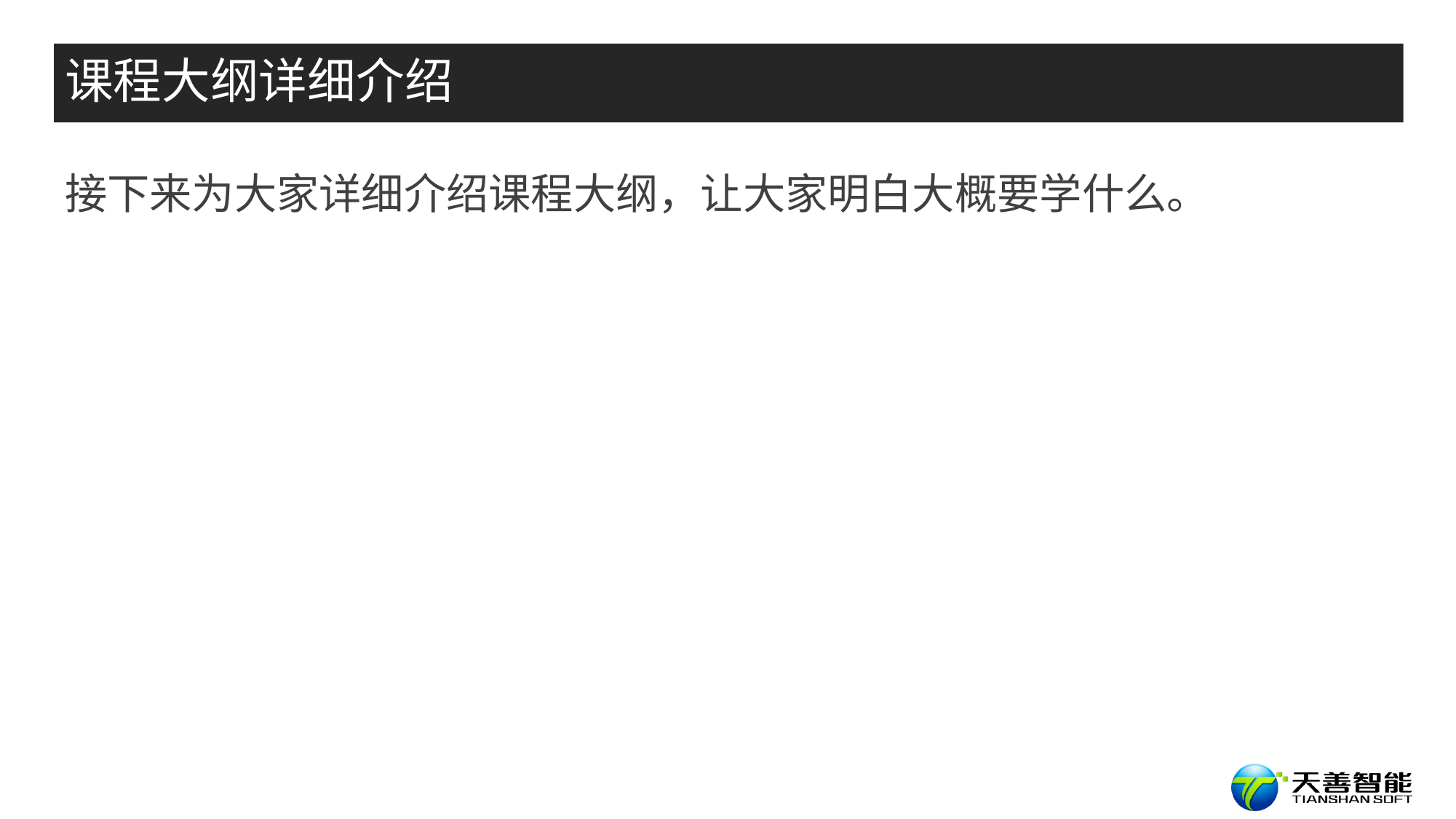

# 课程大纲详细介绍
接下来为大家详细介绍课程大纲，让大家明白大概要学什么。